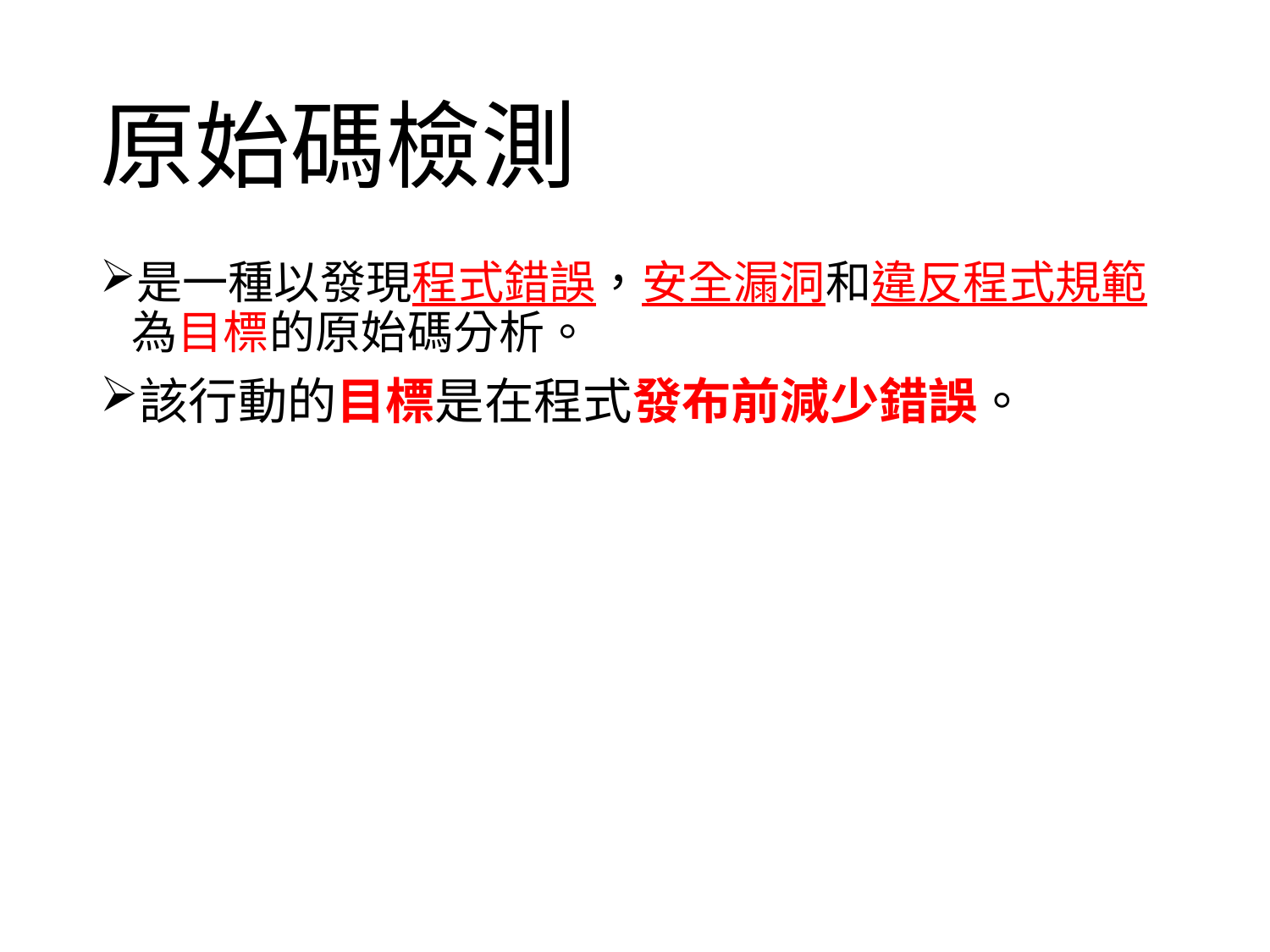

# 原始碼檢測
是一種以發現程式錯誤，安全漏洞和違反程式規範為目標的原始碼分析。
該行動的目標是在程式發布前減少錯誤。